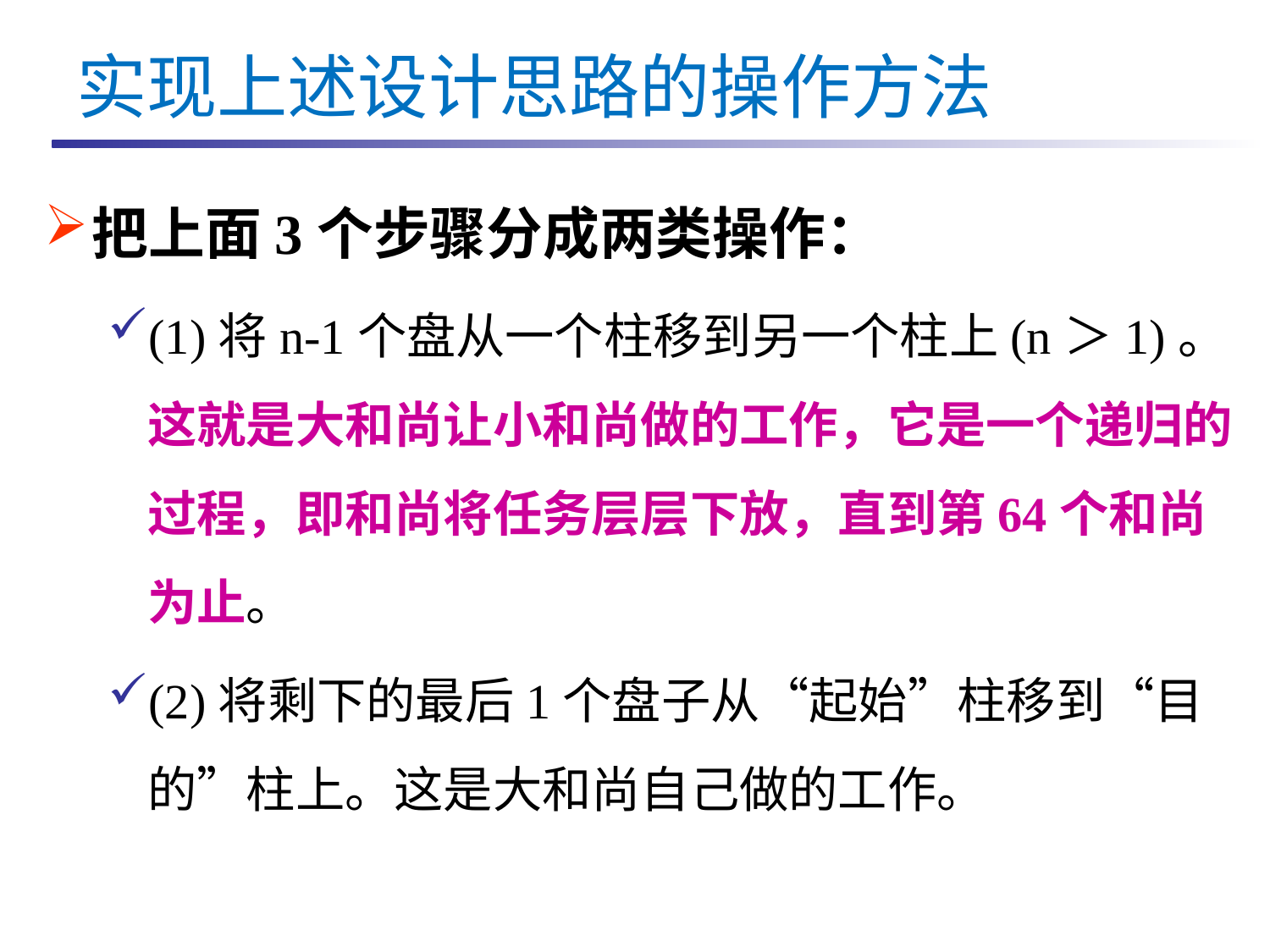

实现上述设计思路的操作方法
把上面3个步骤分成两类操作：
(1)将n-1个盘从一个柱移到另一个柱上(n＞1)。这就是大和尚让小和尚做的工作，它是一个递归的过程，即和尚将任务层层下放，直到第64个和尚为止。
(2)将剩下的最后1个盘子从“起始”柱移到“目的”柱上。这是大和尚自己做的工作。